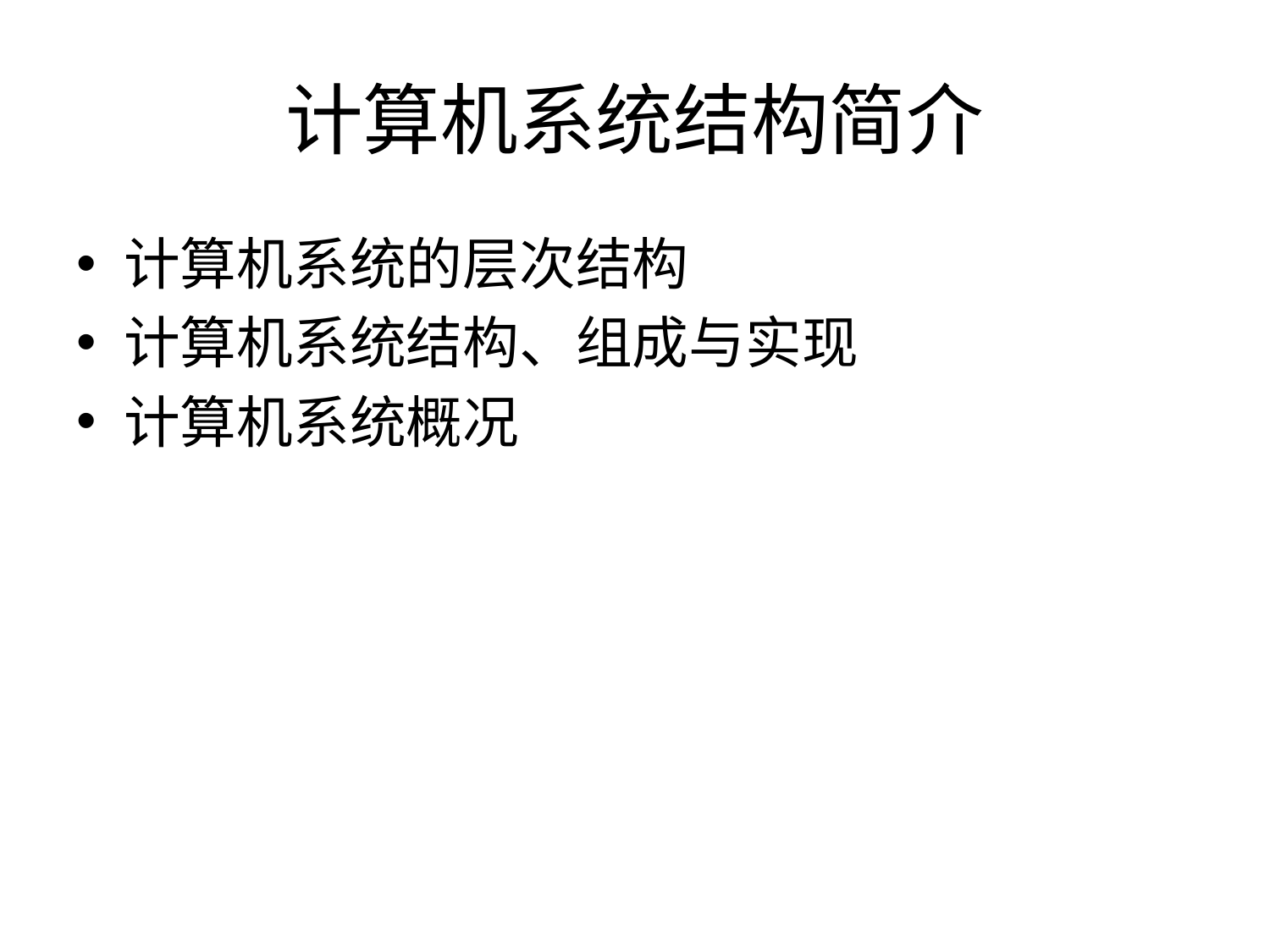

# 计算机系统结构简介
计算机系统的层次结构
计算机系统结构、组成与实现
计算机系统概况